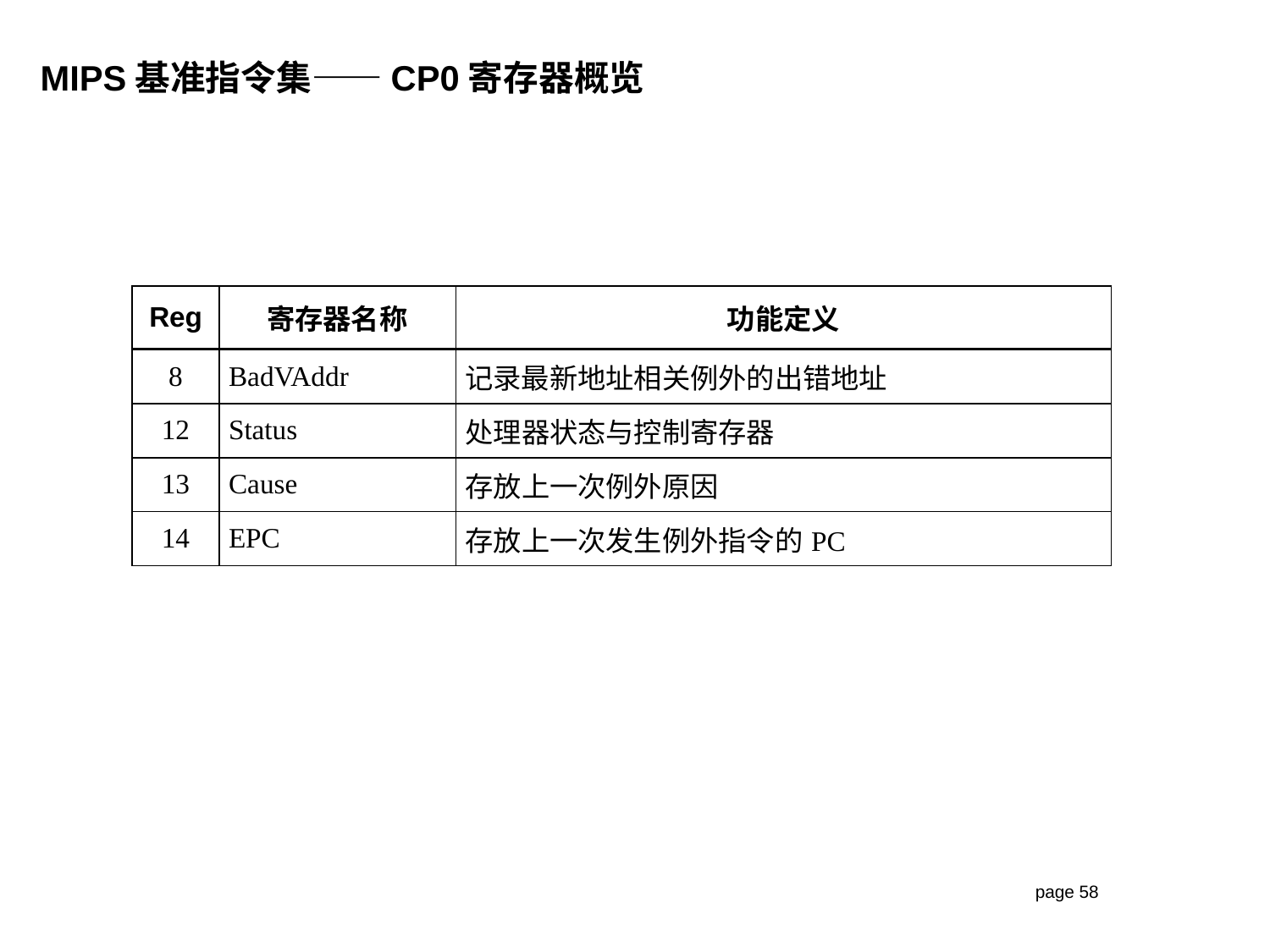

MIPS基准指令集——CP0寄存器概览
| Reg | 寄存器名称 | 功能定义 |
| --- | --- | --- |
| 8 | BadVAddr | 记录最新地址相关例外的出错地址 |
| 12 | Status | 处理器状态与控制寄存器 |
| 13 | Cause | 存放上一次例外原因 |
| 14 | EPC | 存放上一次发生例外指令的PC |
page 58